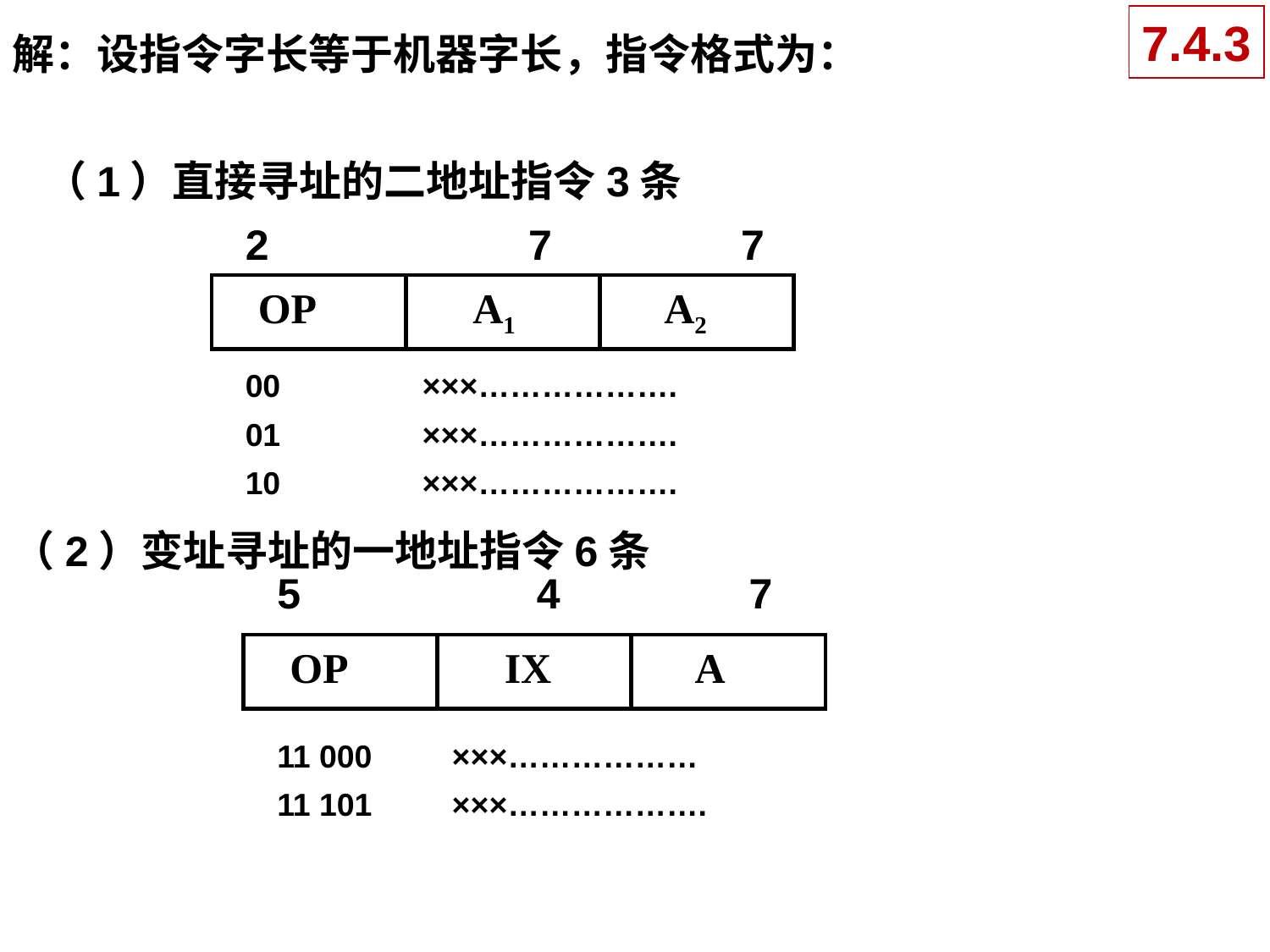

7.4.3
解：设指令字长等于机器字长，指令格式为：
（1）直接寻址的二地址指令3条
2                      7                7

OP

 A1

 A2
00                ×××……………….
01                ×××……………….
10                ×××……………….
（2）变址寻址的一地址指令6条
5                    4                7

OP

 IX

 A
11 000         ×××………………
11 101         ×××……………….